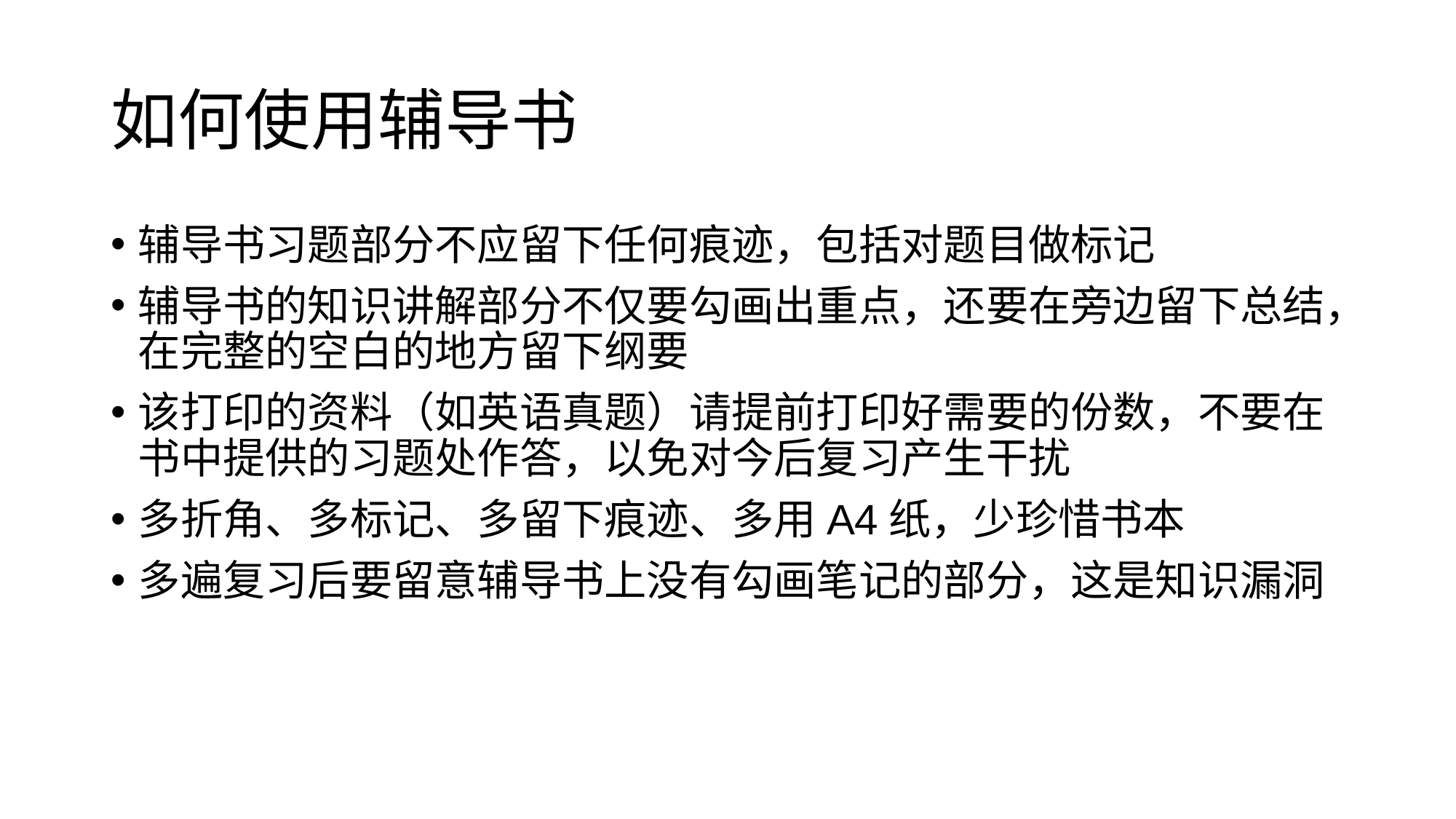

# 如何使用辅导书
辅导书习题部分不应留下任何痕迹，包括对题目做标记
辅导书的知识讲解部分不仅要勾画出重点，还要在旁边留下总结，在完整的空白的地方留下纲要
该打印的资料（如英语真题）请提前打印好需要的份数，不要在书中提供的习题处作答，以免对今后复习产生干扰
多折角、多标记、多留下痕迹、多用A4纸，少珍惜书本
多遍复习后要留意辅导书上没有勾画笔记的部分，这是知识漏洞